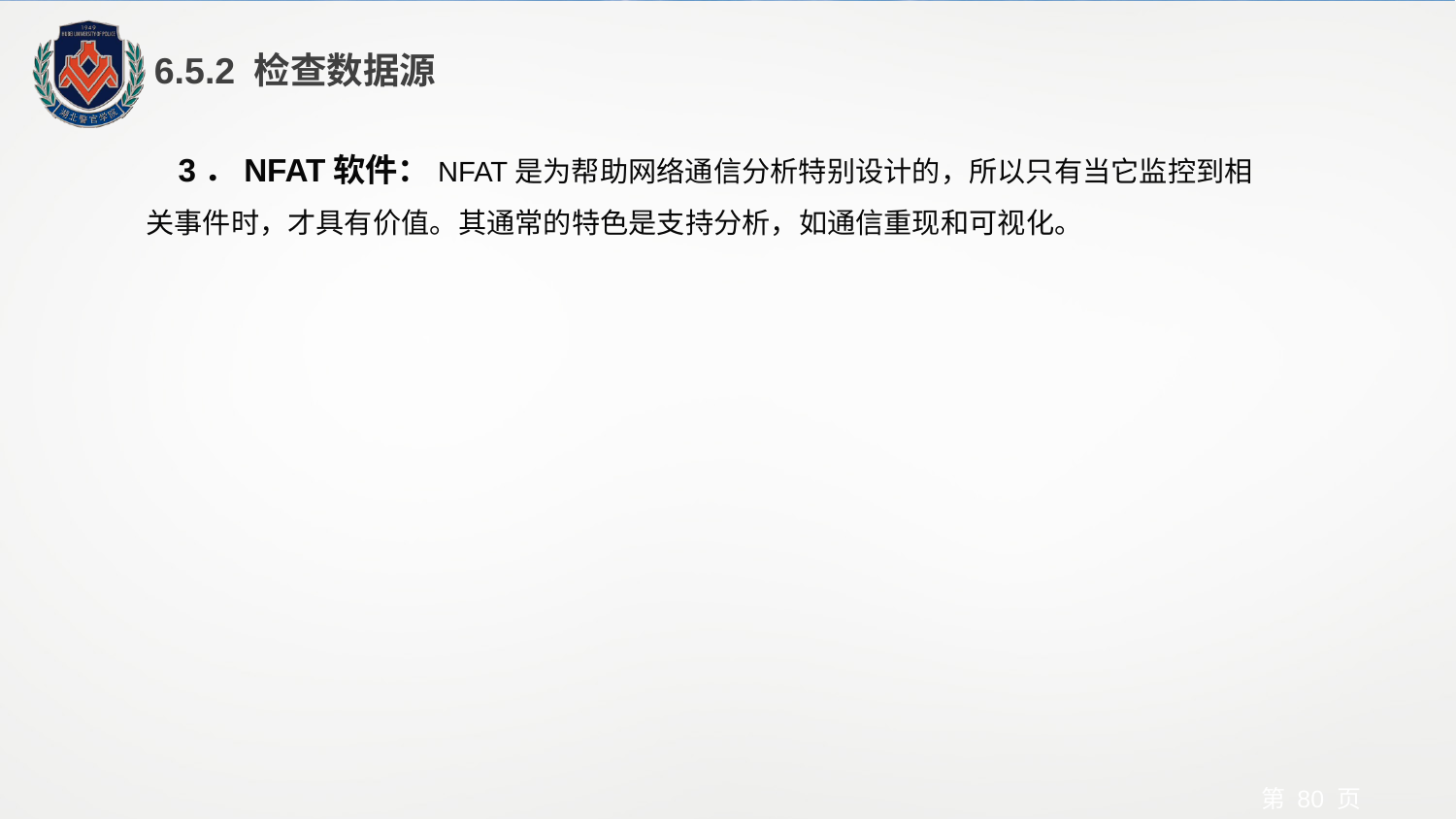

6.5.2 检查数据源
    3．NFAT软件：NFAT是为帮助网络通信分析特别设计的，所以只有当它监控到相关事件时，才具有价值。其通常的特色是支持分析，如通信重现和可视化。